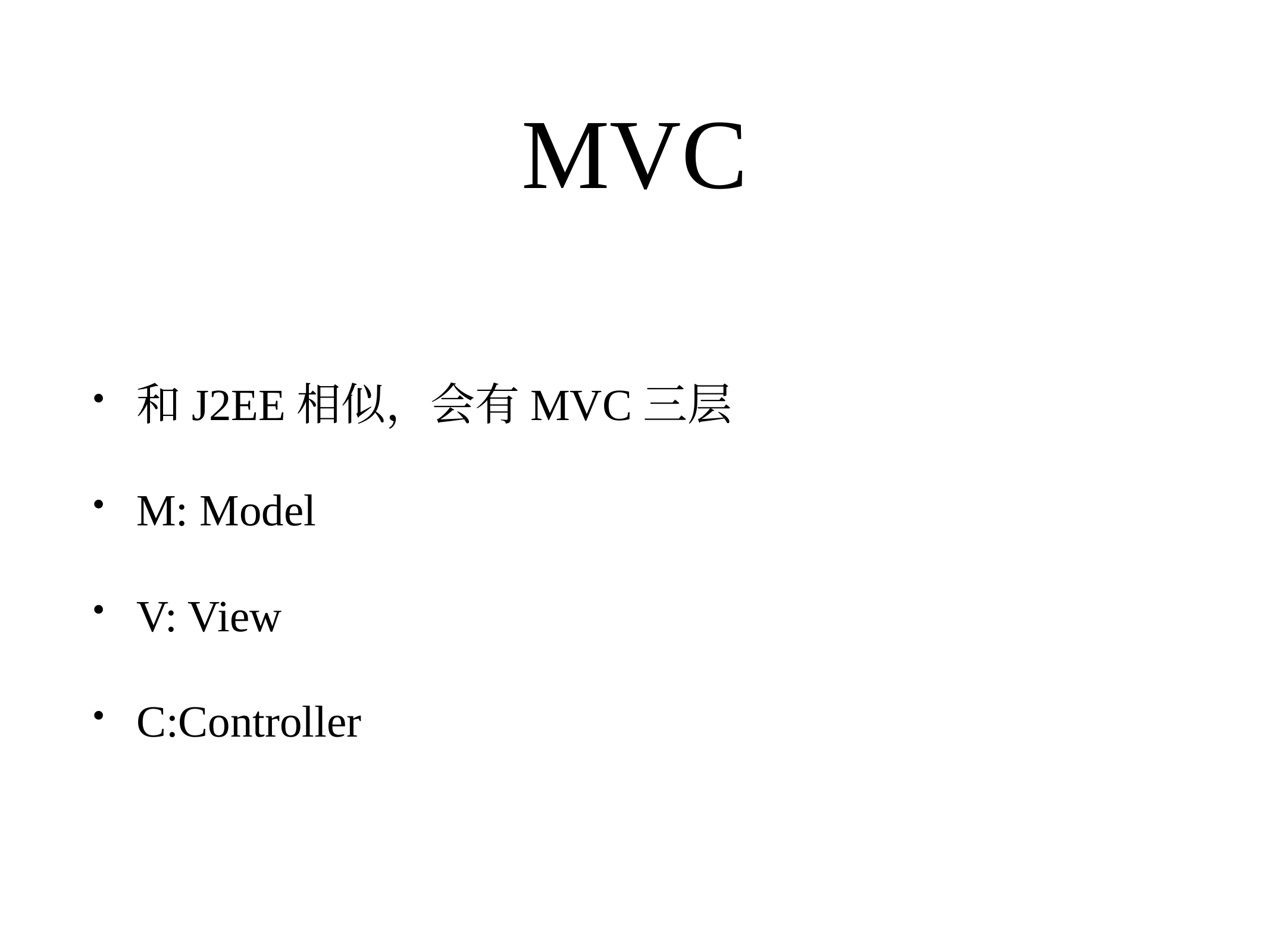

# MVC
和J2EE相似，会有MVC三层
M: Model
V: View
C:Controller